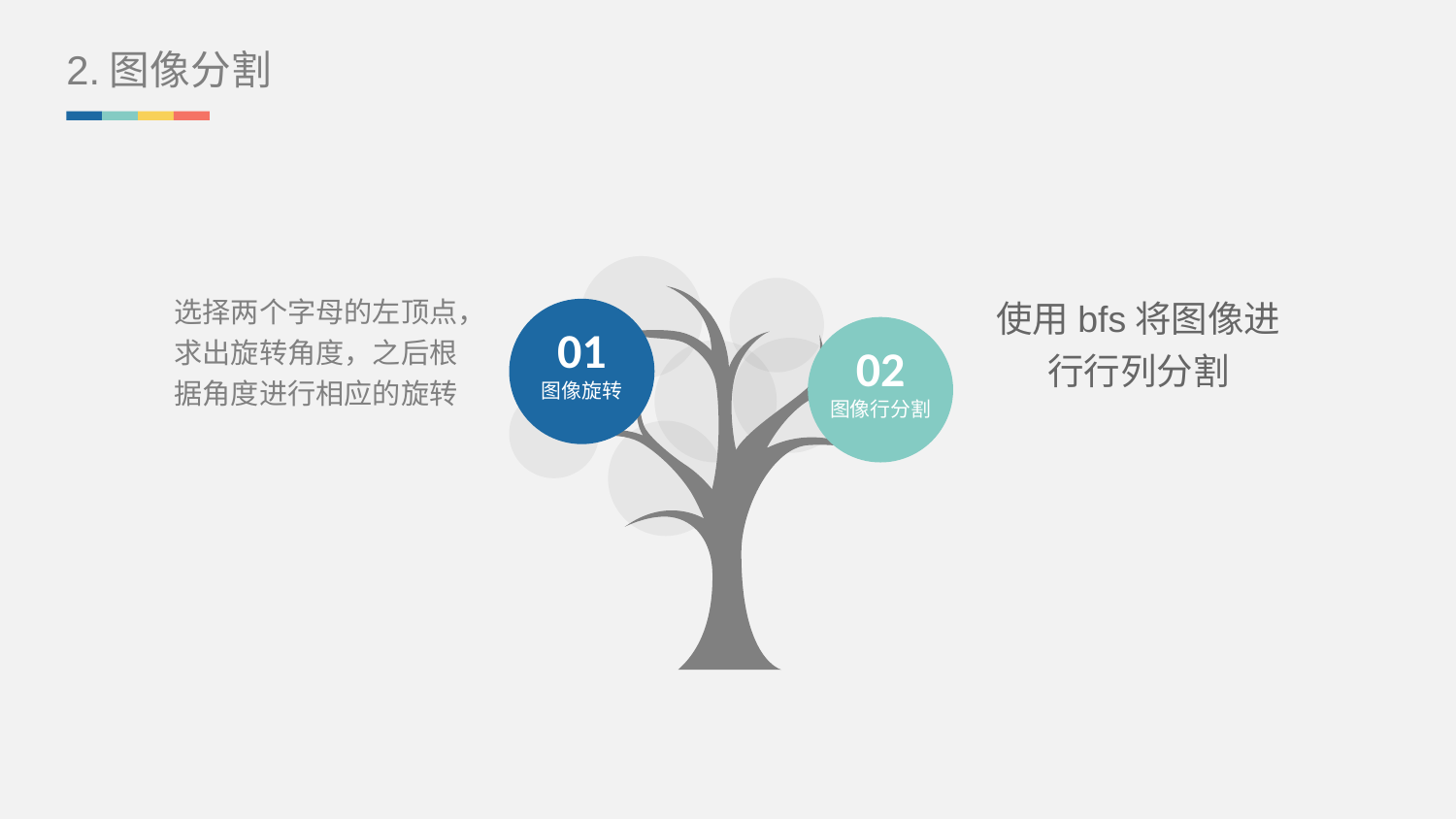

2.图像分割

选择两个字母的左顶点，求出旋转角度，之后根据角度进行相应的旋转
使用bfs将图像进行行列分割
01
图像旋转
02
图像行分割